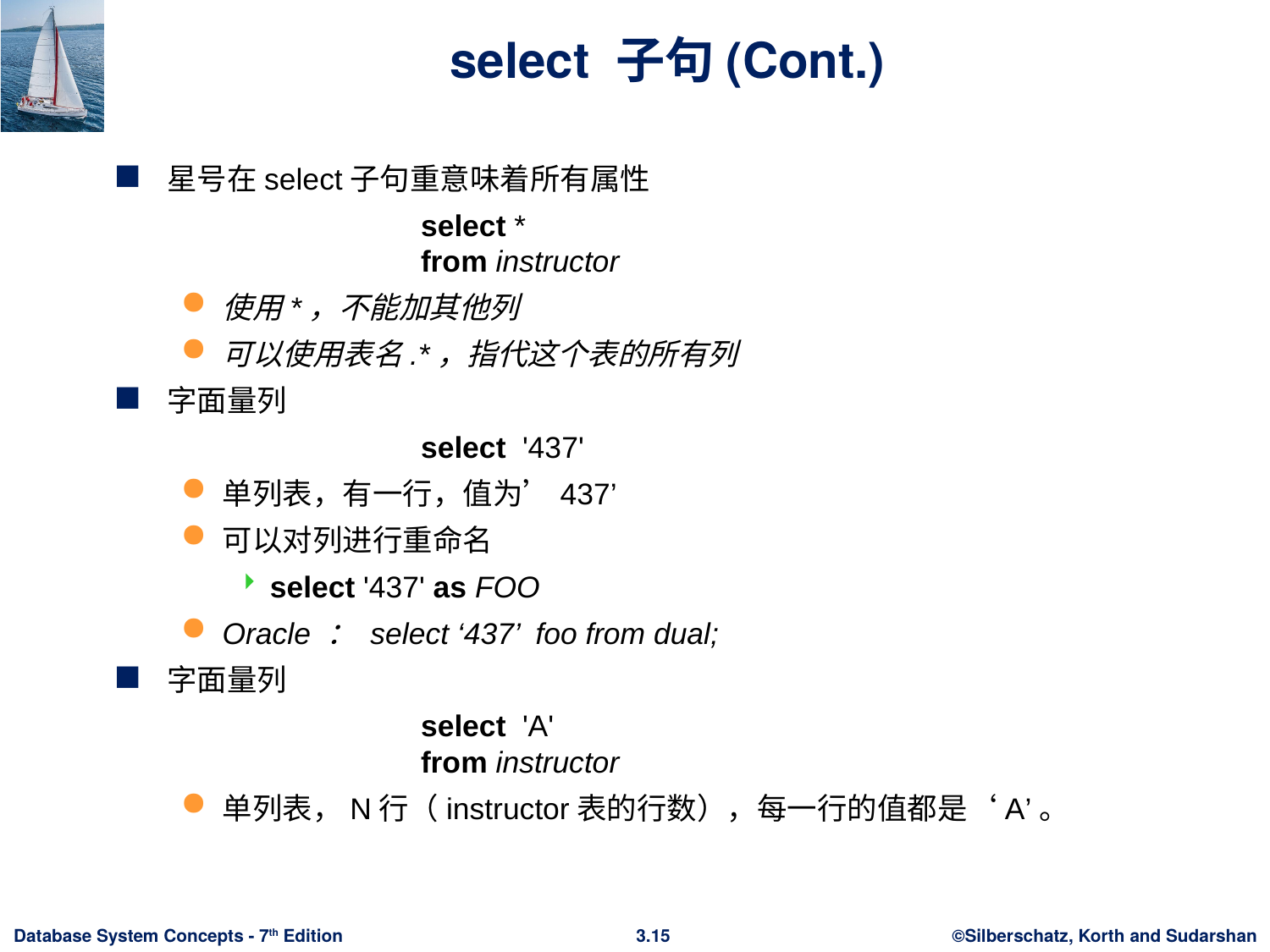

# select 子句(Cont.)
星号在select子句重意味着所有属性
			select *
		from instructor
使用*，不能加其他列
可以使用表名.*，指代这个表的所有列
字面量列
			select  '437'
单列表，有一行，值为’437’
可以对列进行重命名
select '437' as FOO
Oracle ： select ‘437’  foo from dual;
字面量列
			select  'A'
		from instructor
单列表，N行（instructor表的行数），每一行的值都是‘A’。